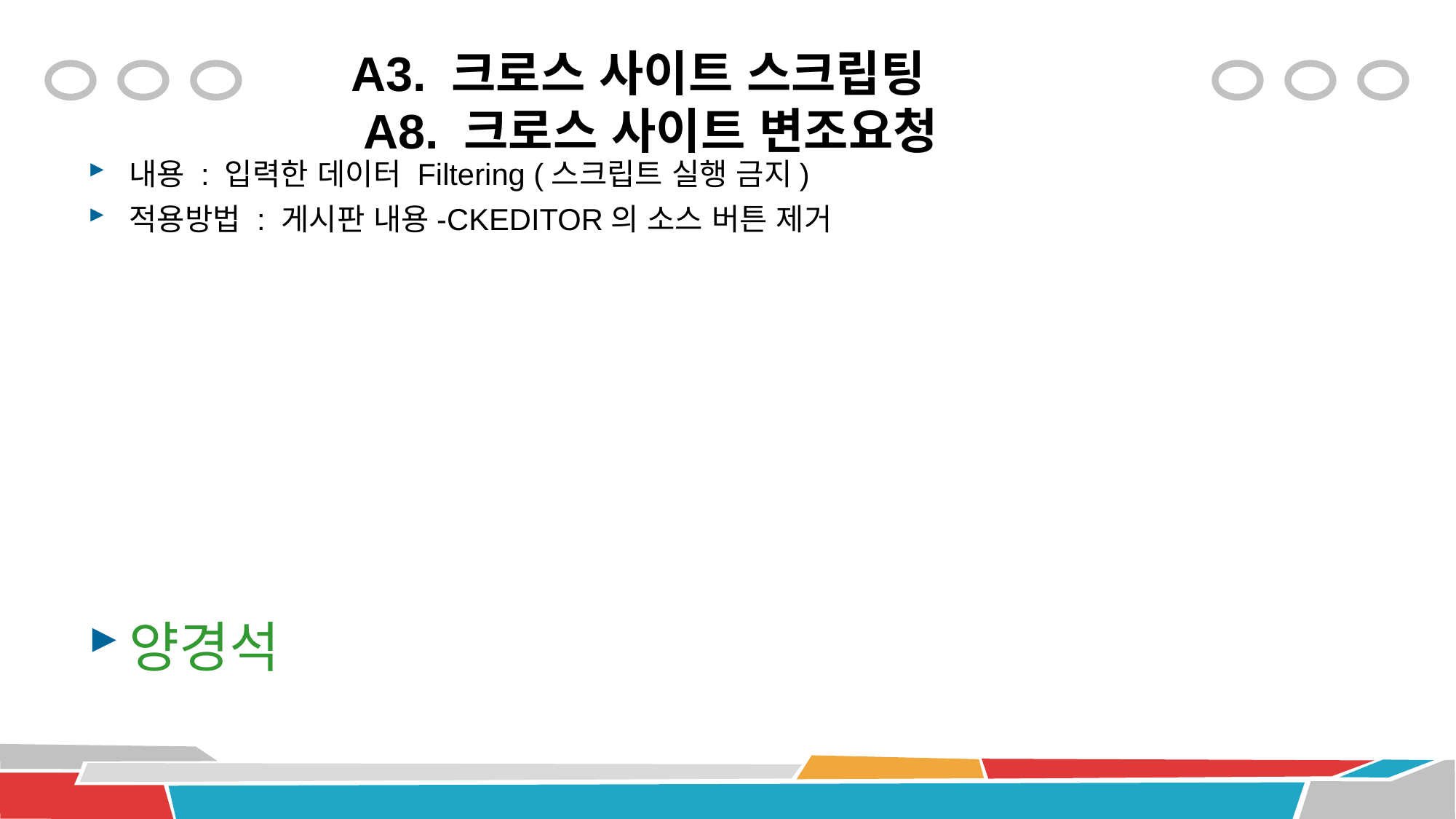

# A3. 크로스 사이트 스크립팅 A8. 크로스 사이트 변조요청
내용 : 입력한 데이터 Filtering (스크립트 실행 금지)
적용방법 : 게시판 내용-CKEDITOR의 소스 버튼 제거

양경석